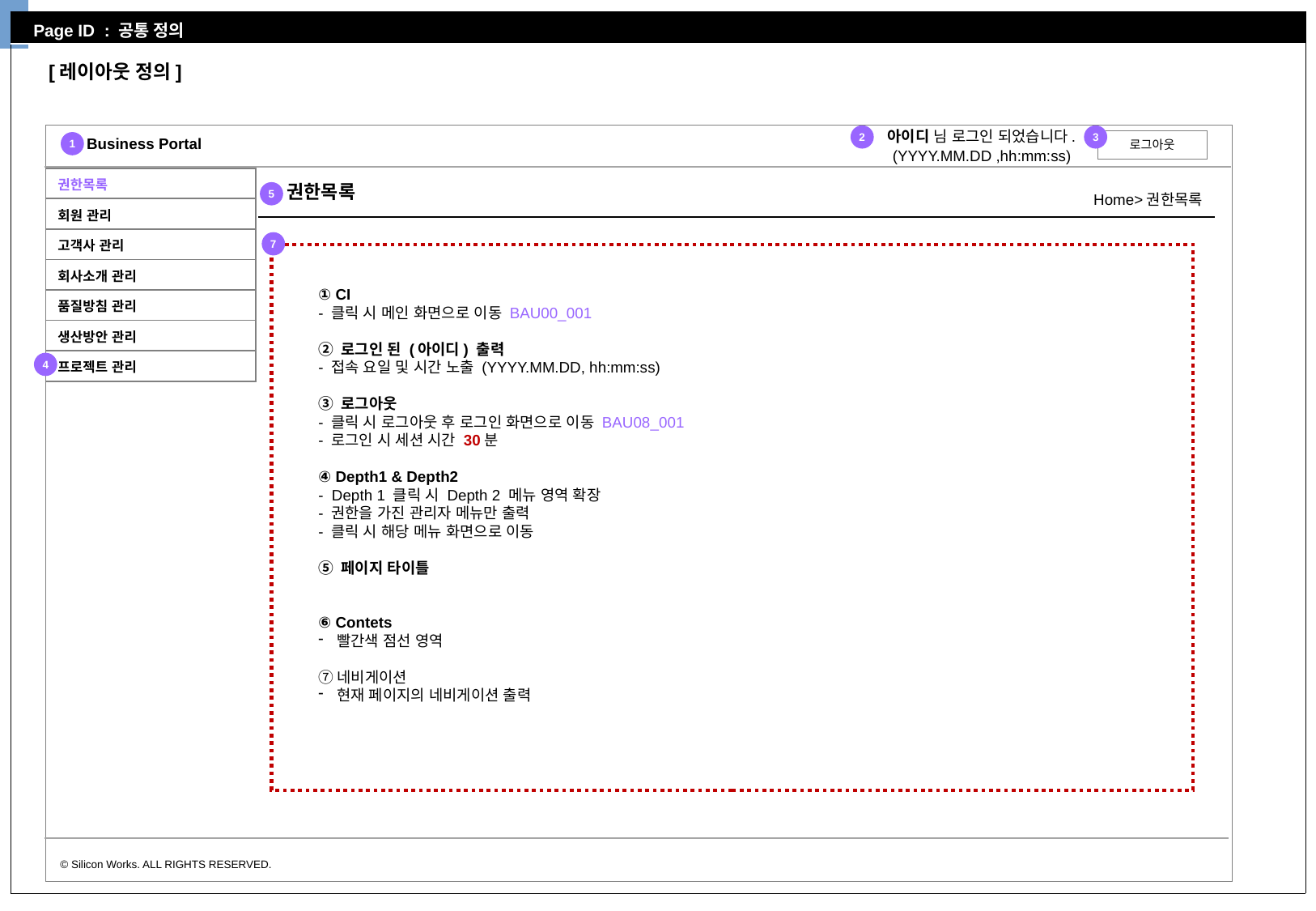

[레이아웃 정의]
아이디 님 로그인 되었습니다.

2
3
Business Portal
로그아웃
1
 (YYYY.MM.DD ,hh:mm:ss)
| 권한목록 |
| --- |
| 회원 관리 |
| 고객사 관리 |
| 회사소개 관리 |
| 품질방침 관리 |
| 생산방안 관리 |
| 프로젝트 관리 |
권한목록
5
Home>권한목록
7

① CI
- 클릭 시 메인 화면으로 이동 BAU00_001

② 로그인 된 (아이디) 출력
- 접속 요일 및 시간 노출 (YYYY.MM.DD, hh:mm:ss)

③ 로그아웃
- 클릭 시 로그아웃 후 로그인 화면으로 이동 BAU08_001
- 로그인 시 세션 시간 30분

④ Depth1 & Depth2
-  Depth 1 클릭 시 Depth 2 메뉴 영역 확장
- 권한을 가진 관리자 메뉴만 출력
- 클릭 시 해당 메뉴 화면으로 이동

⑤ 페이지 타이틀

⑥ Contets
빨간색 점선 영역

⑦네비게이션
현재 페이지의 네비게이션 출력

4
© Silicon Works. ALL RIGHTS RESERVED.